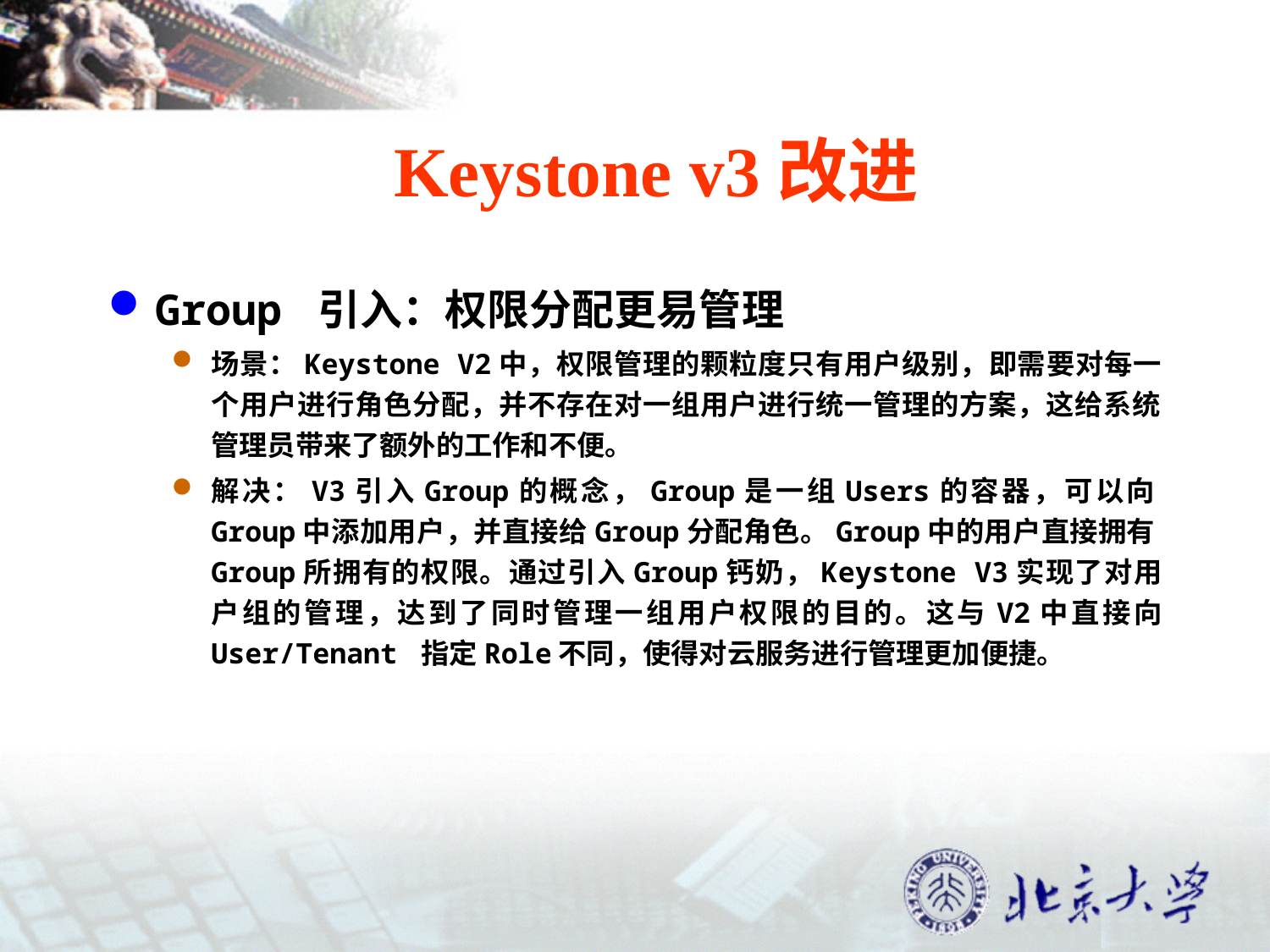

Keystone v3改进
Group 引入：权限分配更易管理
场景：Keystone V2中，权限管理的颗粒度只有用户级别，即需要对每一个用户进行角色分配，并不存在对一组用户进行统一管理的方案，这给系统管理员带来了额外的工作和不便。
解决：V3引入Group的概念，Group是一组Users的容器，可以向Group中添加用户，并直接给Group分配角色。Group中的用户直接拥有Group所拥有的权限。通过引入Group钙奶，Keystone V3实现了对用户组的管理，达到了同时管理一组用户权限的目的。这与V2中直接向 User/Tenant 指定Role不同，使得对云服务进行管理更加便捷。